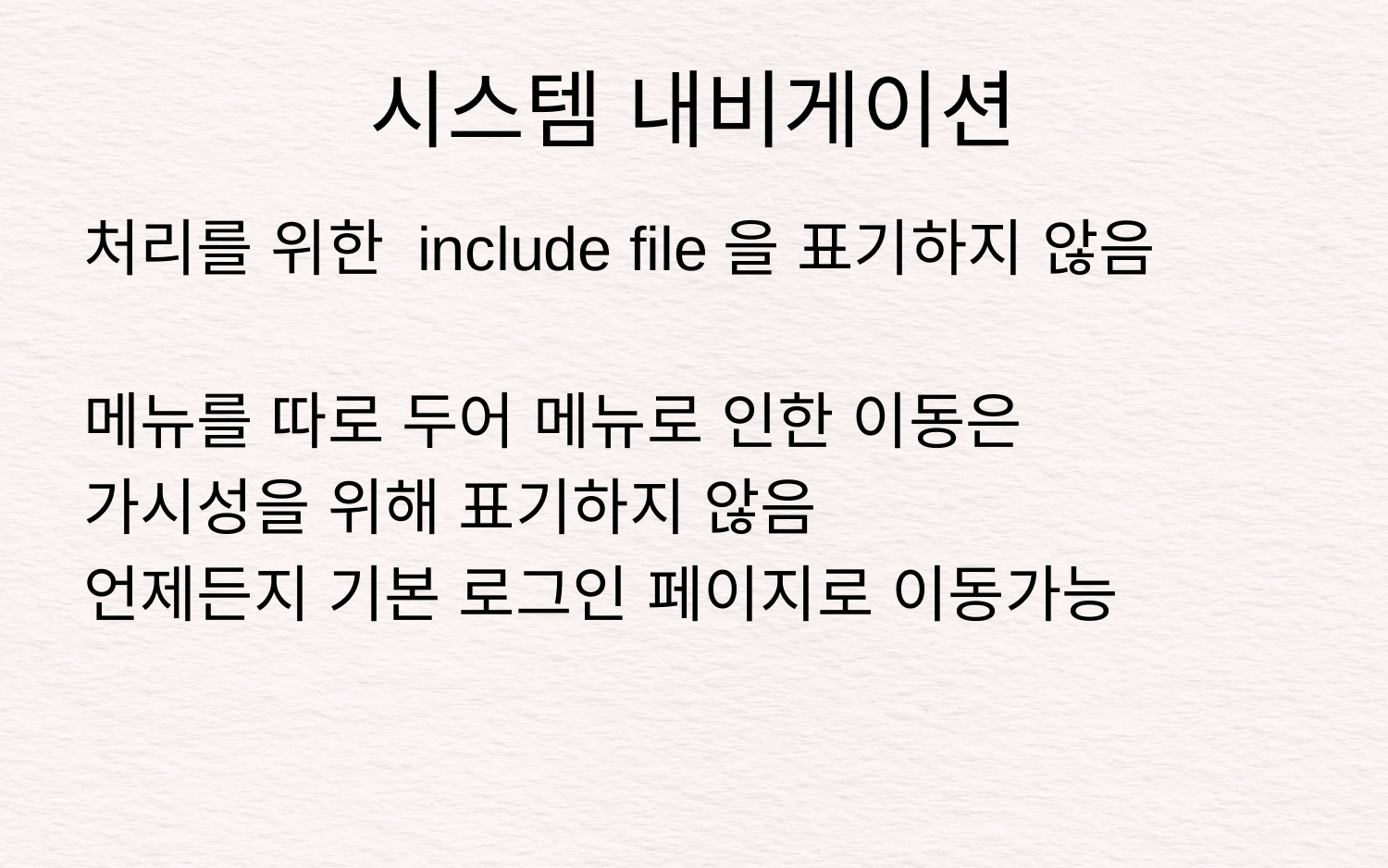

# 시스템 내비게이션
처리를 위한 include file을 표기하지 않음

메뉴를 따로 두어 메뉴로 인한 이동은
가시성을 위해 표기하지 않음
언제든지 기본 로그인 페이지로 이동가능